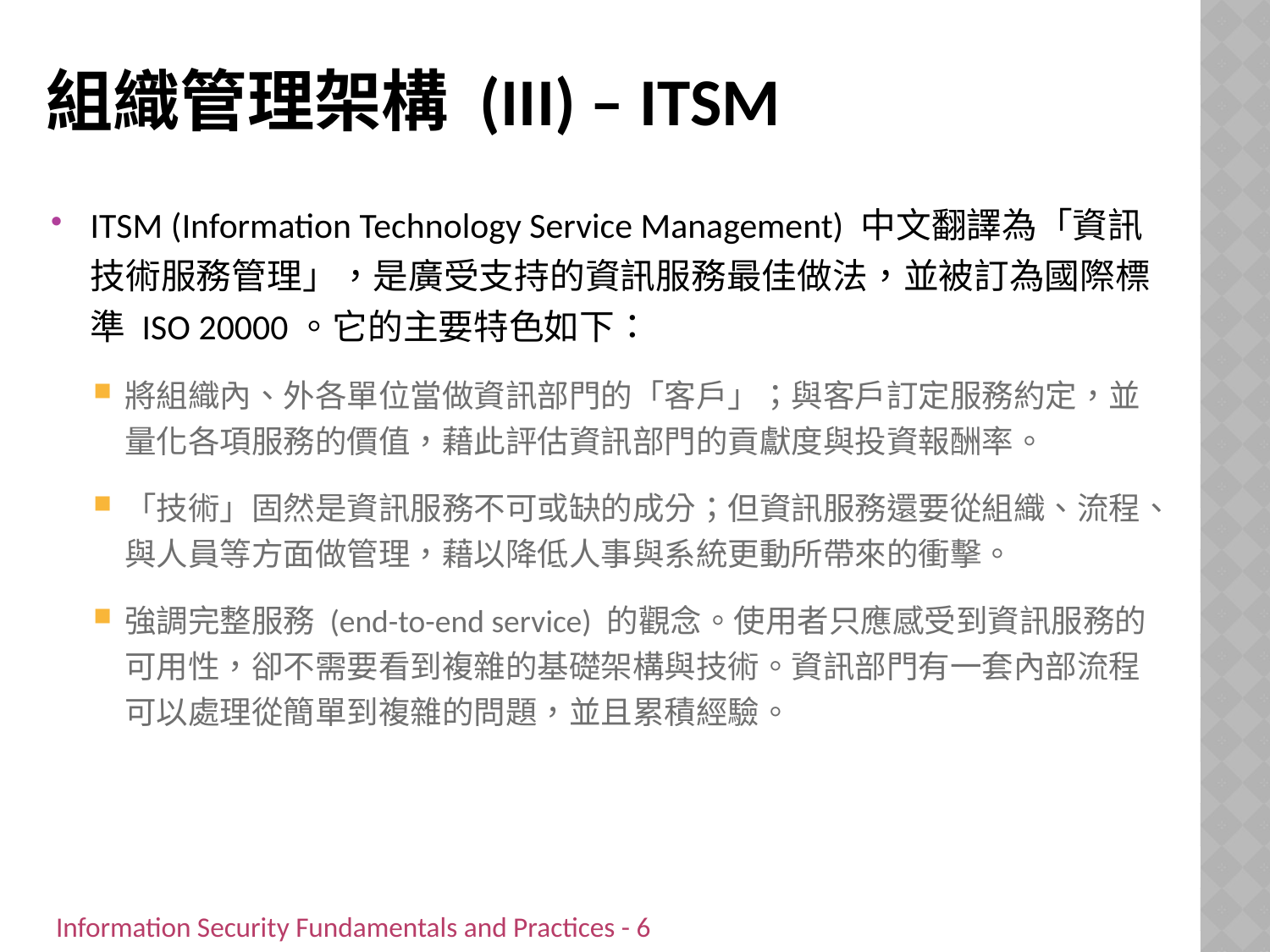

# 組織管理架構 (III) – ITSM
ITSM (Information Technology Service Management) 中文翻譯為「資訊技術服務管理」，是廣受支持的資訊服務最佳做法，並被訂為國際標準 ISO 20000。它的主要特色如下：
將組織內、外各單位當做資訊部門的「客戶」；與客戶訂定服務約定，並量化各項服務的價值，藉此評估資訊部門的貢獻度與投資報酬率。
「技術」固然是資訊服務不可或缺的成分；但資訊服務還要從組織、流程、與人員等方面做管理，藉以降低人事與系統更動所帶來的衝擊。
強調完整服務 (end-to-end service) 的觀念。使用者只應感受到資訊服務的可用性，卻不需要看到複雜的基礎架構與技術。資訊部門有一套內部流程可以處理從簡單到複雜的問題，並且累積經驗。